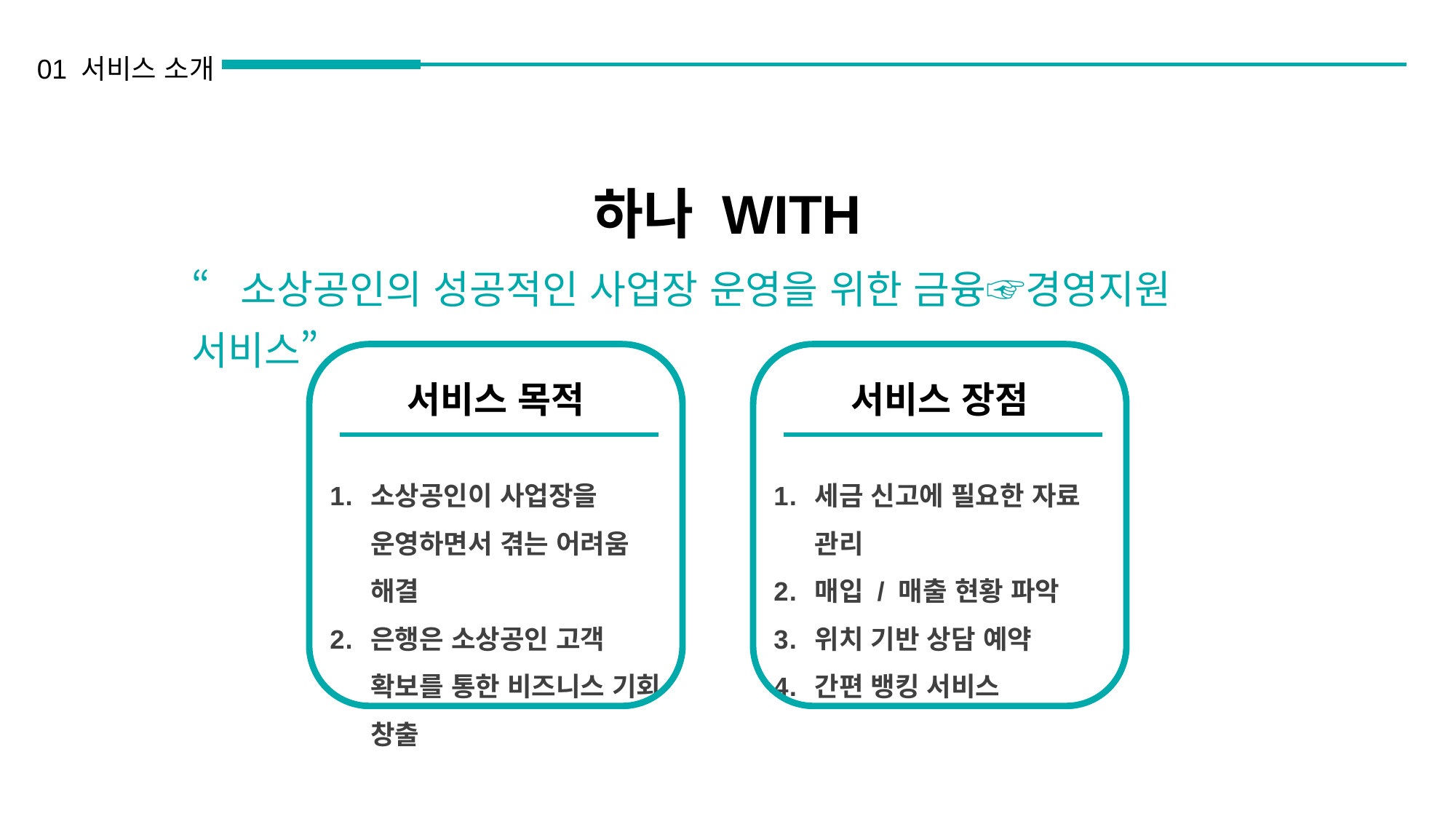

01 서비스 소개
하나 WITH
“소상공인의 성공적인 사업장 운영을 위한 금융☞경영지원 서비스”

소상공인이 사업장을 운영하면서 겪는 어려움 해결
은행은 소상공인 고객 확보를 통한 비즈니스 기회 창출

세금 신고에 필요한 자료 관리
매입 / 매출 현황 파악
위치 기반 상담 예약
간편 뱅킹 서비스
서비스 목적
서비스 장점